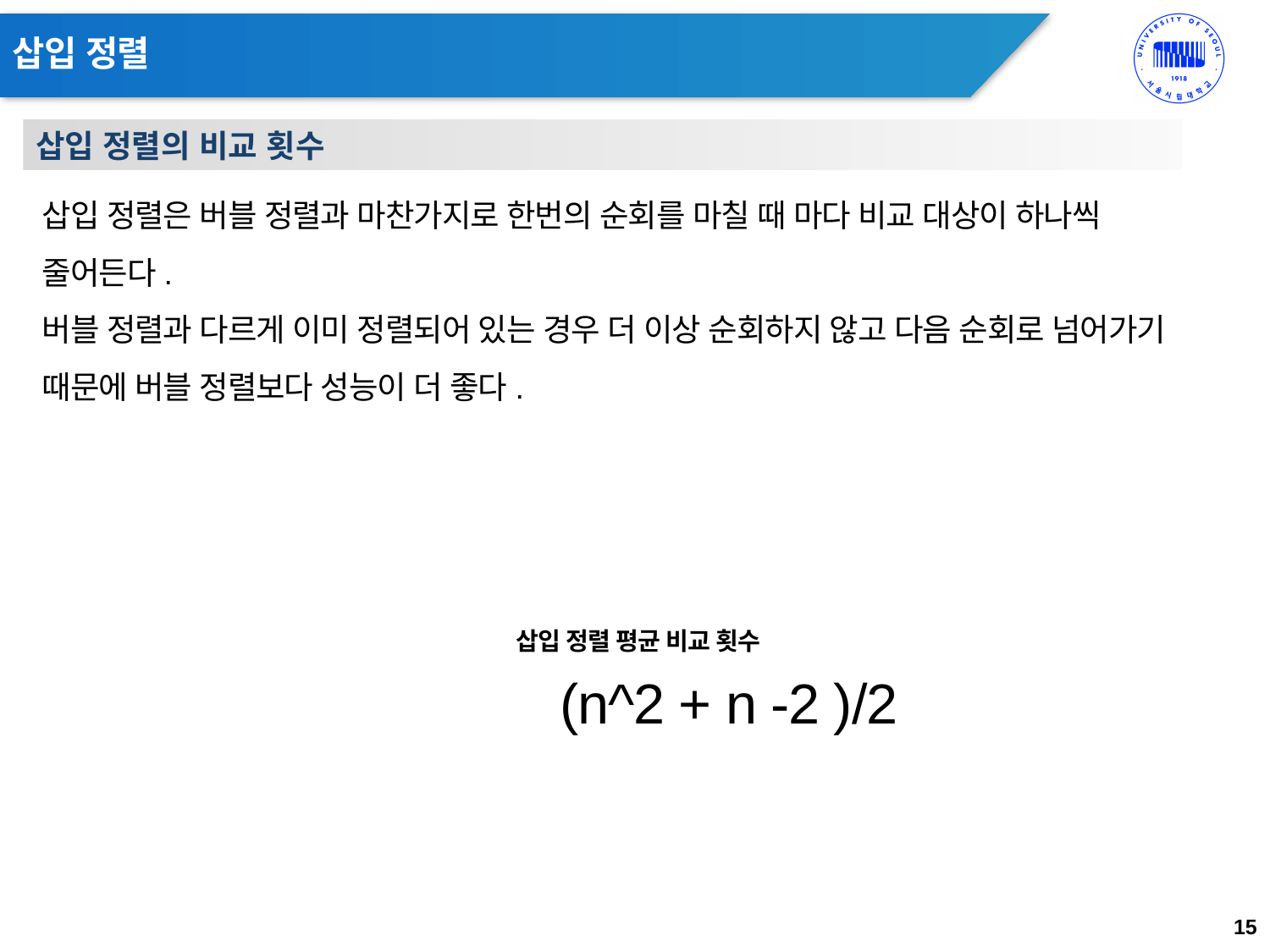

삽입 정렬
삽입 정렬의 비교 횟수
삽입 정렬은 버블 정렬과 마찬가지로 한번의 순회를 마칠 때 마다 비교 대상이 하나씩 줄어든다.
버블 정렬과 다르게 이미 정렬되어 있는 경우 더 이상 순회하지 않고 다음 순회로 넘어가기 때문에 버블 정렬보다 성능이 더 좋다.

                                   (n^2 + n -2 )/2

삽입 정렬 평균 비교 횟수
15